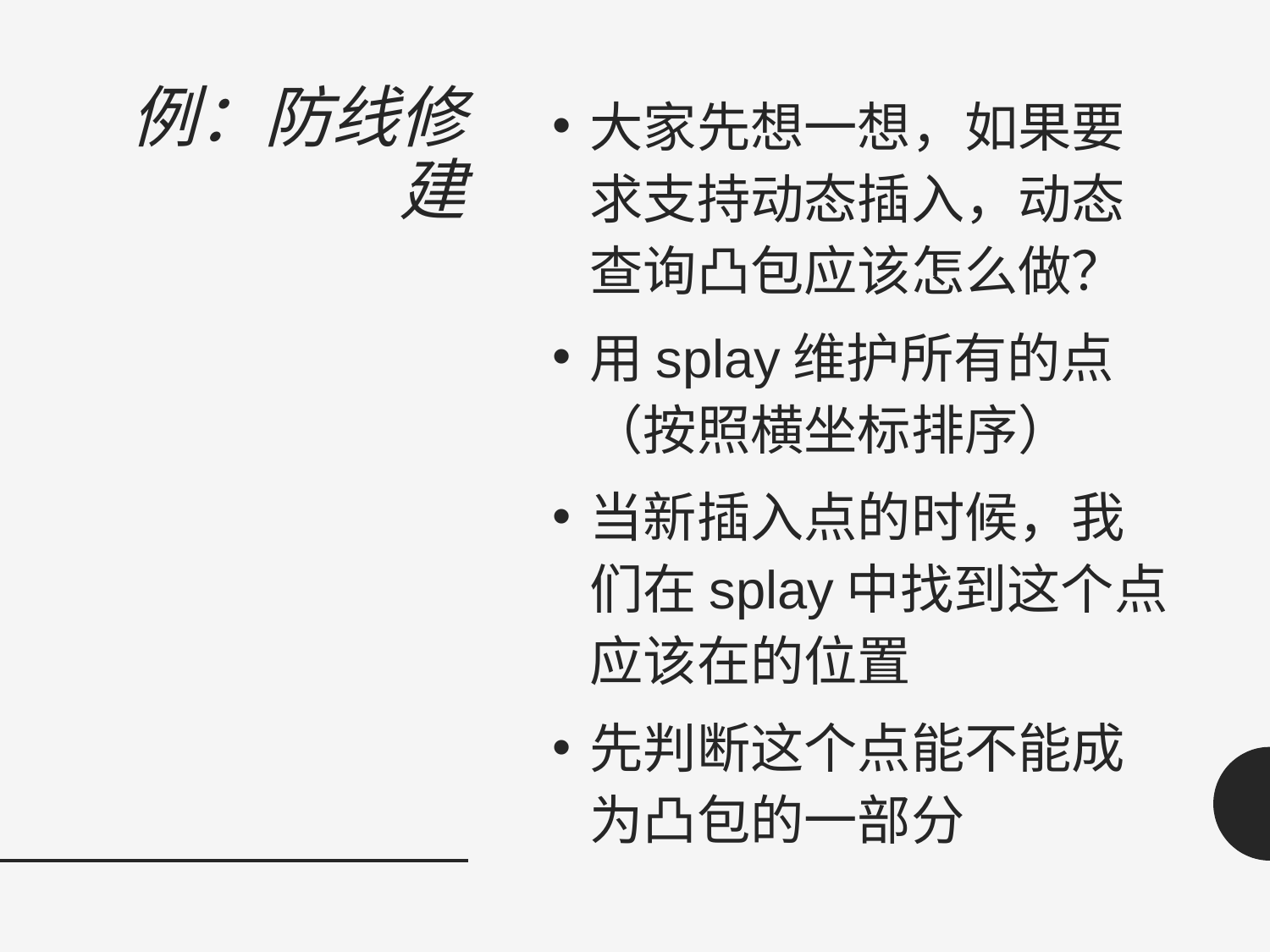

# 例：防线修建
大家先想一想，如果要求支持动态插入，动态查询凸包应该怎么做？
用splay维护所有的点（按照横坐标排序）
当新插入点的时候，我们在splay中找到这个点应该在的位置
先判断这个点能不能成为凸包的一部分